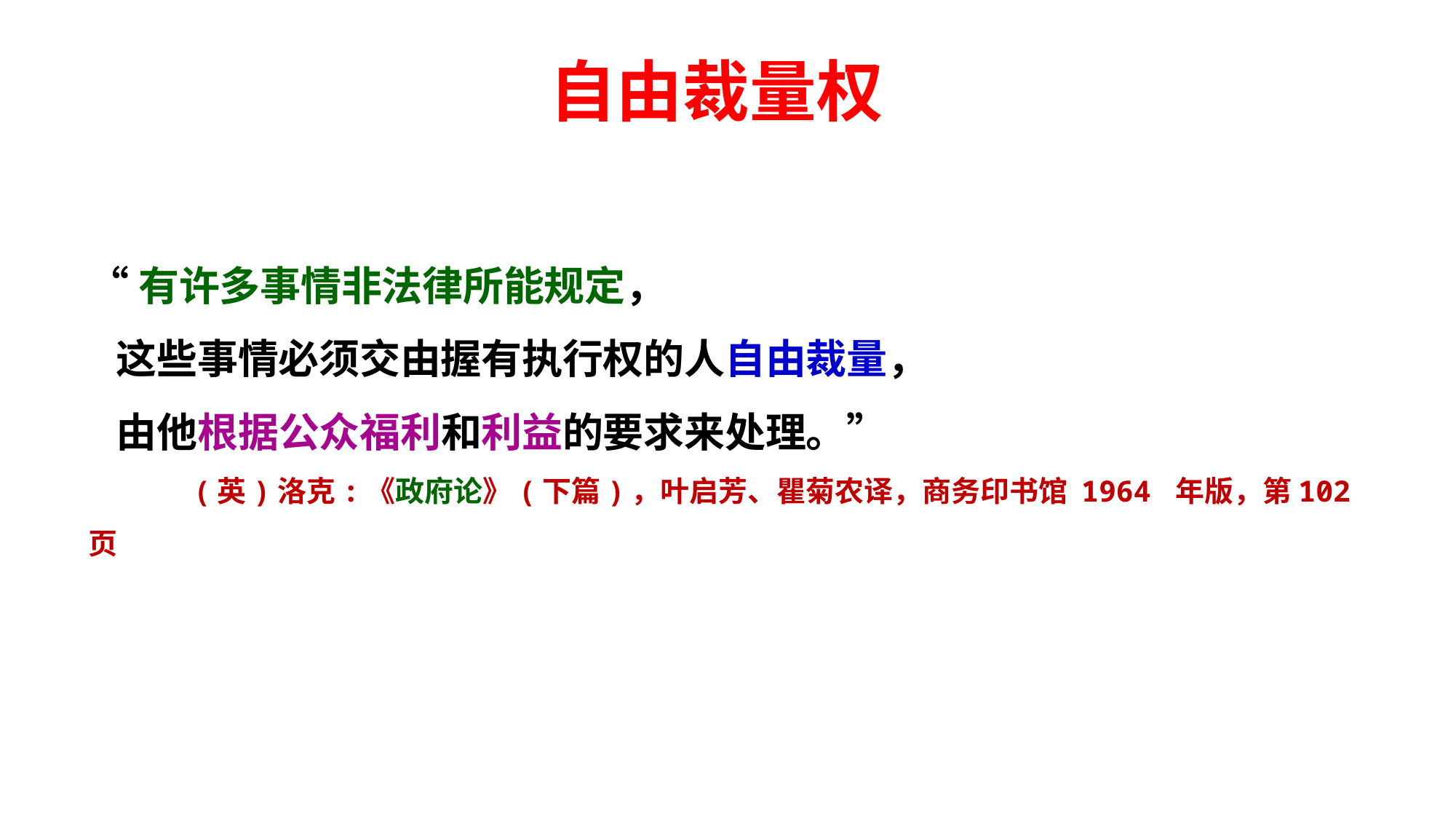

# 自由裁量权
“有许多事情非法律所能规定，
  这些事情必须交由握有执行权的人自由裁量，
  由他根据公众福利和利益的要求来处理。”
      (英)洛克:《政府论》(下篇)，叶启芳、瞿菊农译，商务印书馆 1964 年版，第102页